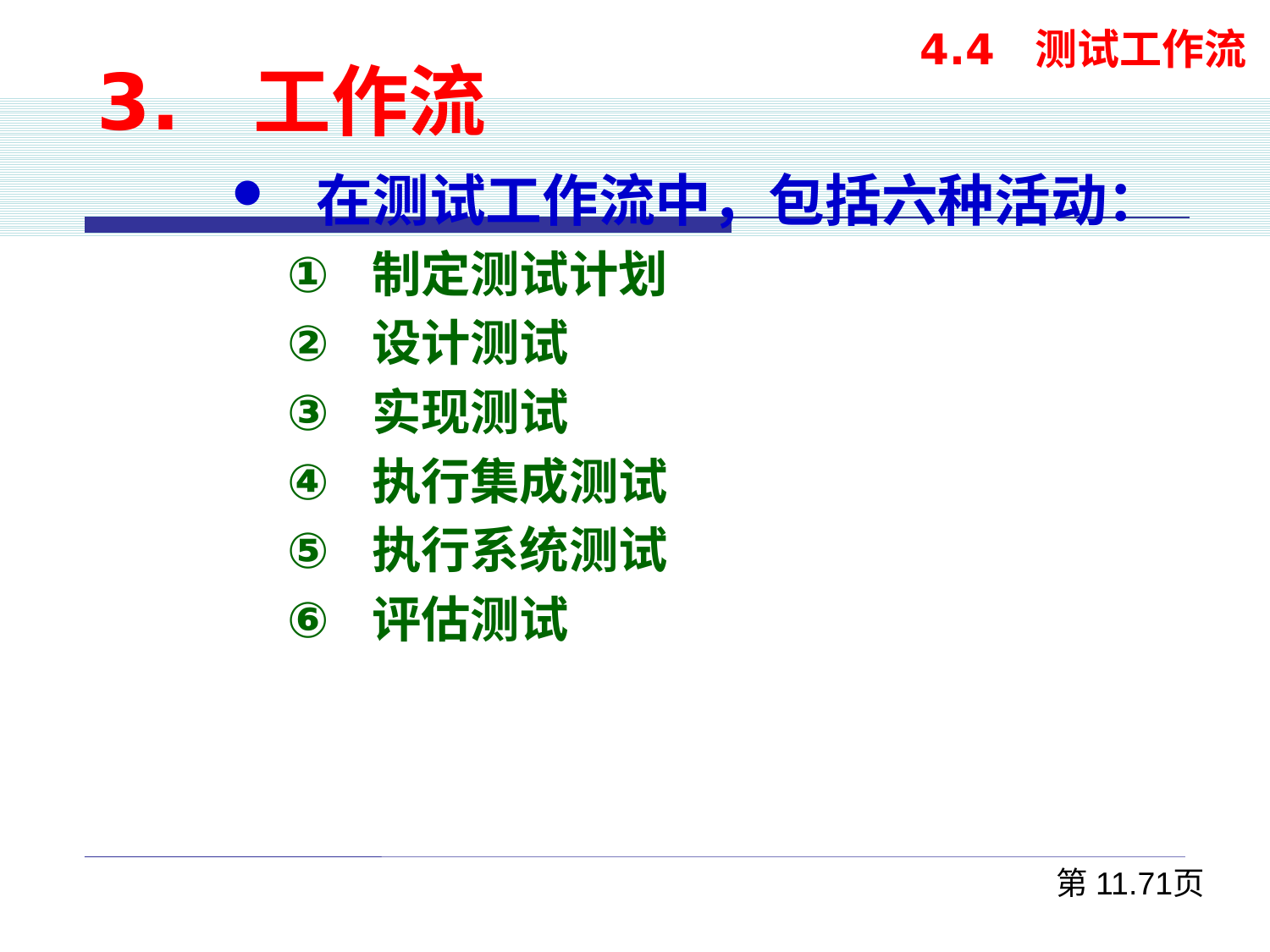

3.  工作流
在测试工作流中，包括六种活动：
制定测试计划
设计测试
实现测试
执行集成测试
执行系统测试
评估测试
 4.4  测试工作流
第11.71页